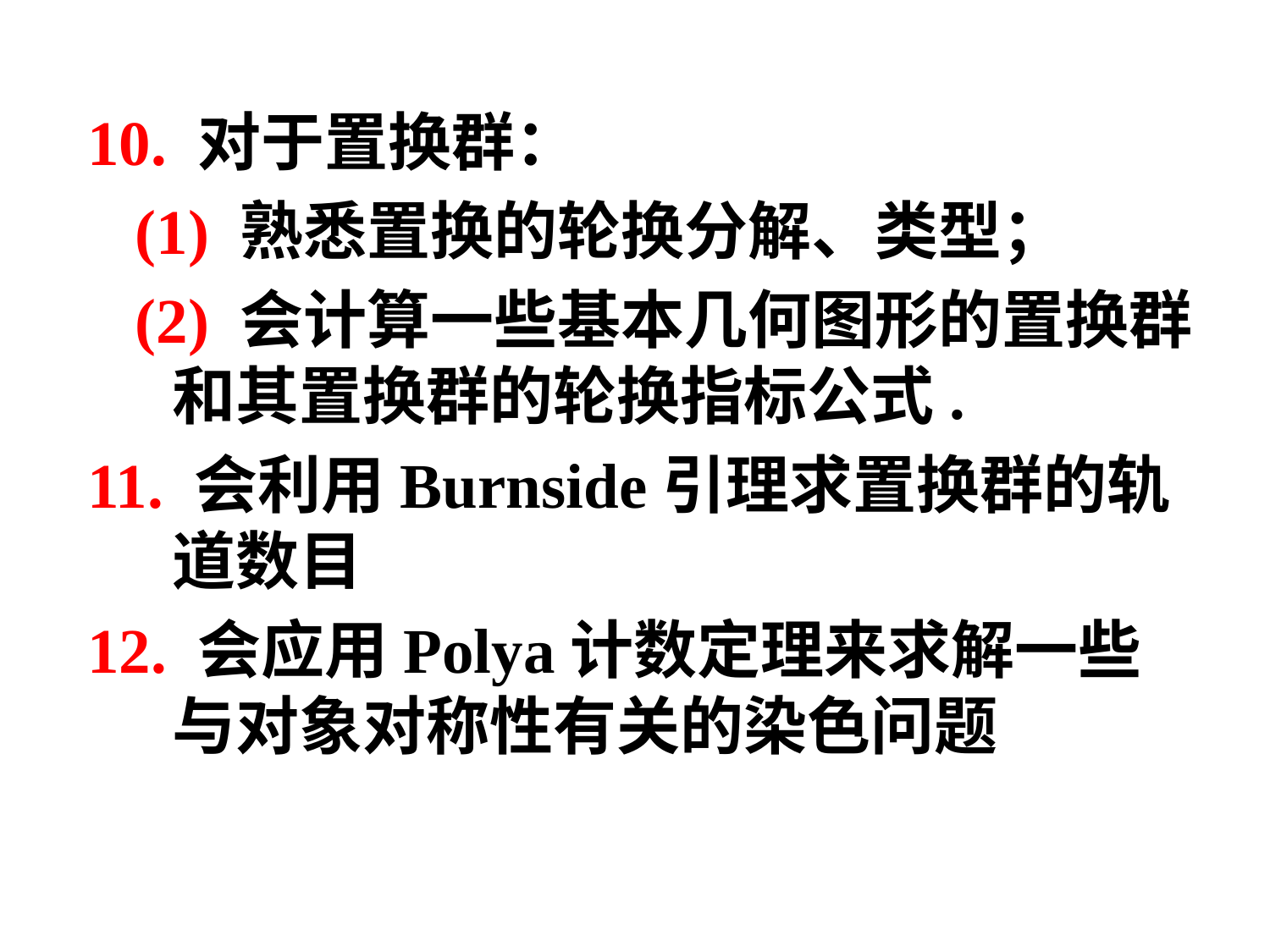

10. 对于置换群：
   (1) 熟悉置换的轮换分解、类型；
   (2) 会计算一些基本几何图形的置换群和其置换群的轮换指标公式.
11. 会利用Burnside引理求置换群的轨道数目
12. 会应用Polya计数定理来求解一些与对象对称性有关的染色问题